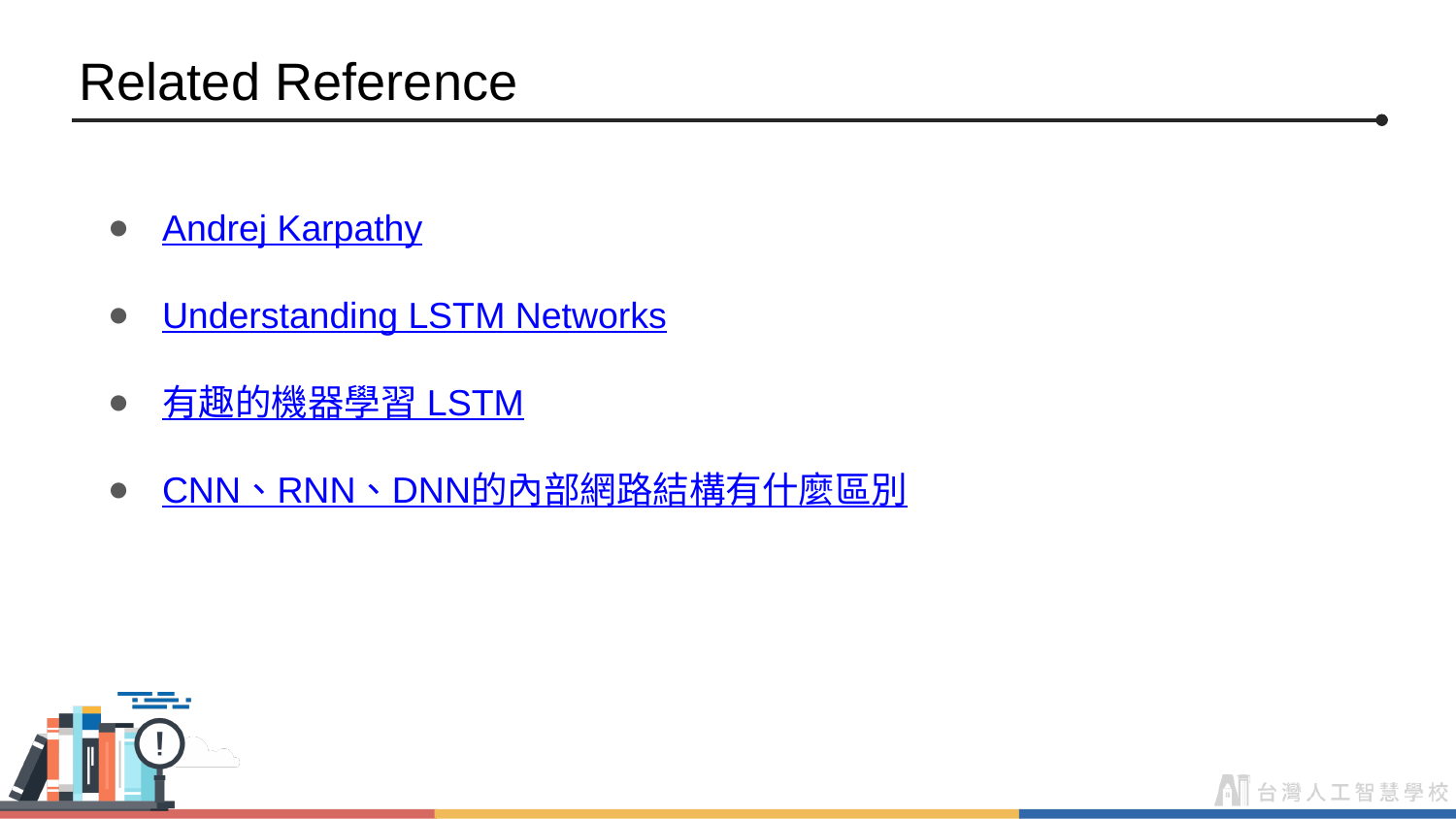

# Related Reference
Andrej Karpathy
Understanding LSTM Networks
有趣的機器學習 LSTM
CNN、RNN、DNN的內部網路結構有什麼區別